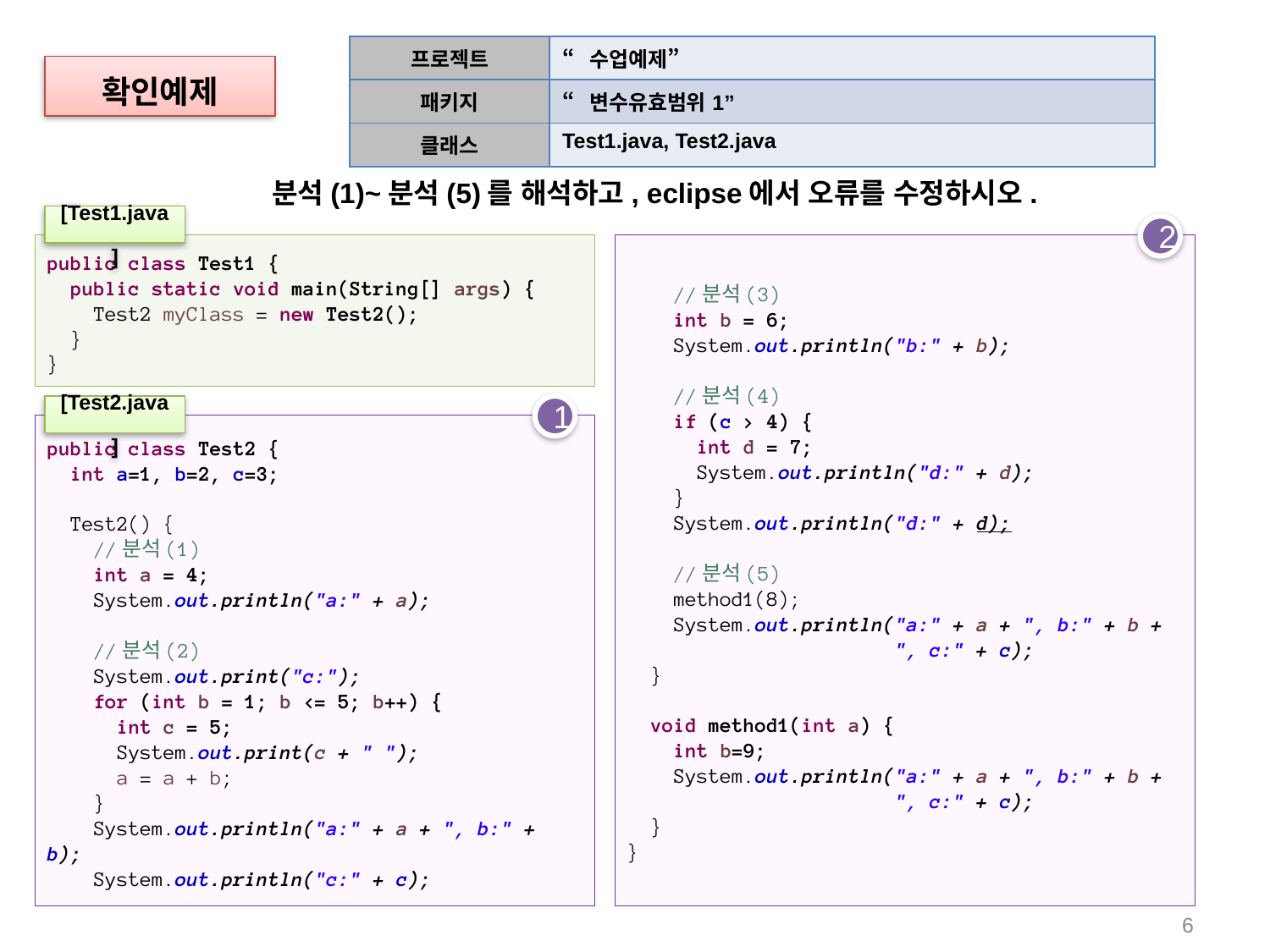

| 프로젝트 | “수업예제” |
| --- | --- |
| 패키지 | “변수유효범위1” |
| 클래스 | Test1.java, Test2.java |
확인예제
분석(1)~분석(5)를 해석하고, eclipse에서 오류를 수정하시오.
[Test1.java]
2
public class Test1 {
  public static void main(String[] args) {
    Test2 myClass = new Test2();
  }
}
    //분석(3)
    int b = 6;
    System.out.println("b:" + b);

    //분석(4)
    if (c > 4) {
      int d = 7;
      System.out.println("d:" + d);
    }
    System.out.println("d:" + d);

    //분석(5)
    method1(8);
    System.out.println("a:" + a + ", b:" + b +
                       ", c:" + c);
  }

  void method1(int a) {
    int b=9;
    System.out.println("a:" + a + ", b:" + b +
                       ", c:" + c);
  }
}
[Test2.java]
1
public class Test2 {
  int a=1, b=2, c=3;

  Test2() {
    //분석(1)
    int a = 4;
    System.out.println("a:" + a);

    //분석(2)
    System.out.print("c:");
    for (int b = 1; b <= 5; b++) {
      int c = 5;
      System.out.print(c + " ");
      a = a + b;
    }
    System.out.println("a:" + a + ", b:" + b);
    System.out.println("c:" + c);
6